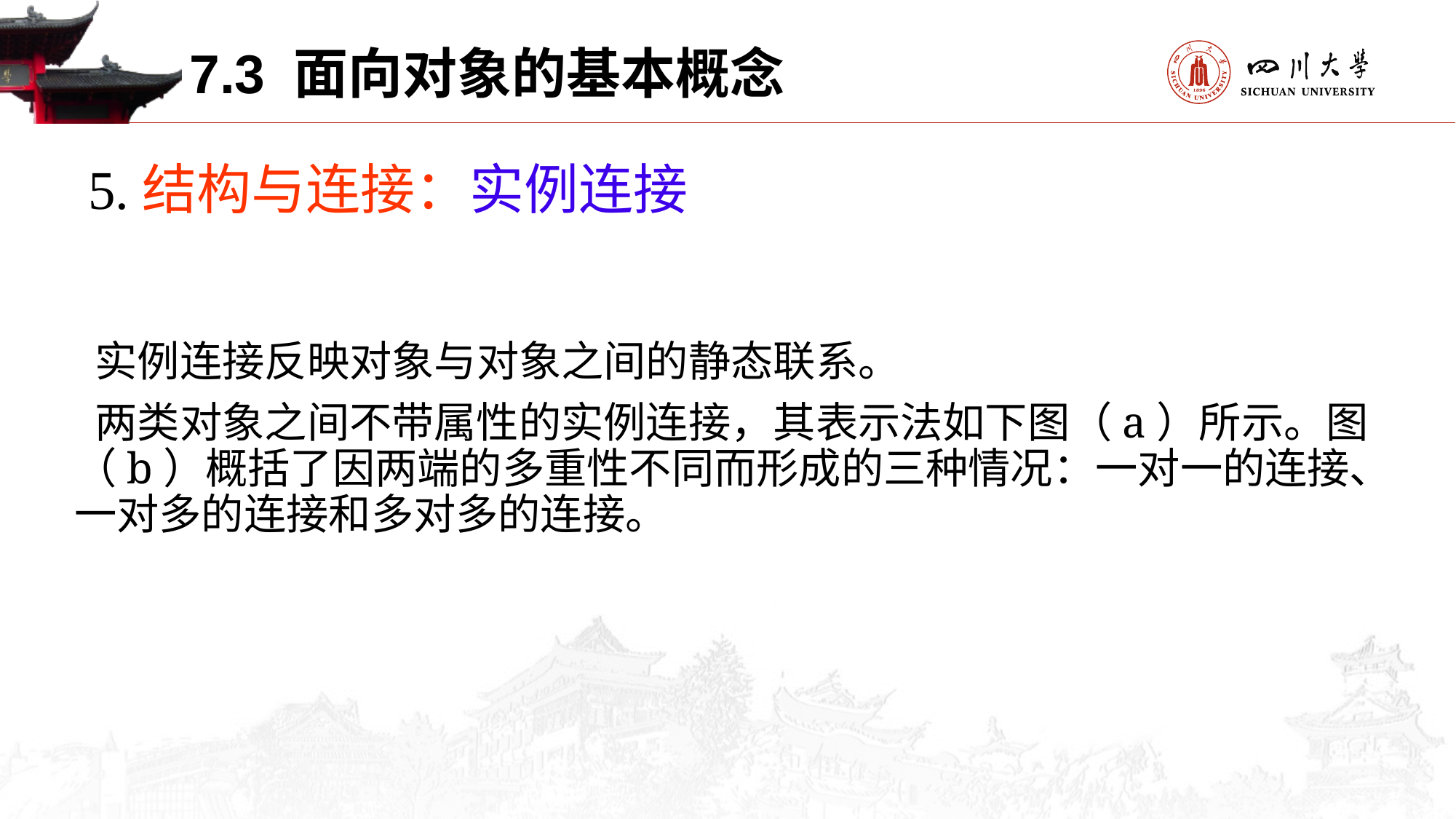

7.3 面向对象的基本概念

   5.结构与连接：实例连接

    实例连接反映对象与对象之间的静态联系。
    两类对象之间不带属性的实例连接，其表示法如下图（a）所示。图（b）概括了因两端的多重性不同而形成的三种情况：一对一的连接、一对多的连接和多对多的连接。